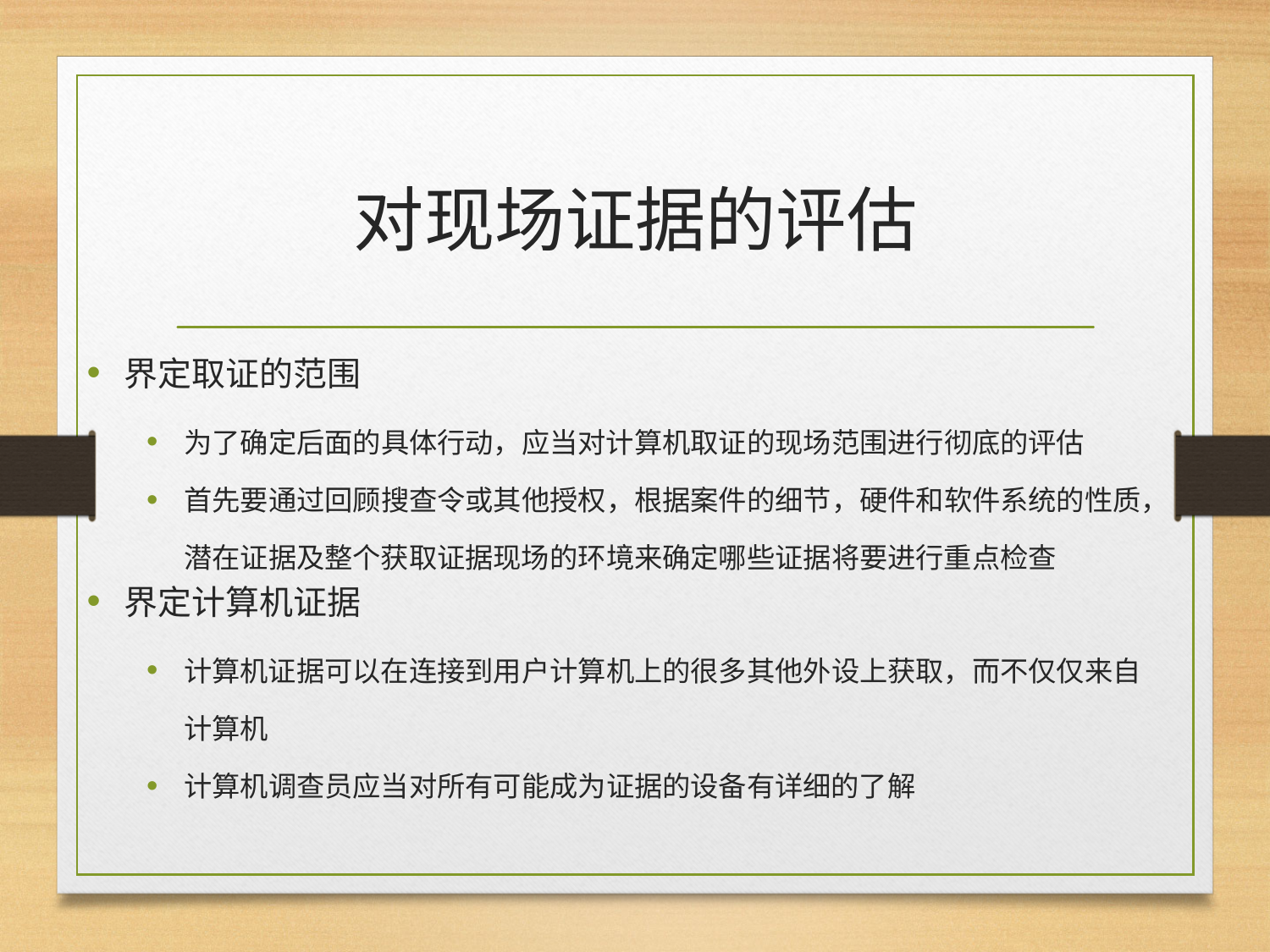

# 对现场证据的评估
界定取证的范围
为了确定后面的具体行动，应当对计算机取证的现场范围进行彻底的评估
首先要通过回顾搜查令或其他授权，根据案件的细节，硬件和软件系统的性质，潜在证据及整个获取证据现场的环境来确定哪些证据将要进行重点检查
界定计算机证据
计算机证据可以在连接到用户计算机上的很多其他外设上获取，而不仅仅来自计算机
计算机调查员应当对所有可能成为证据的设备有详细的了解